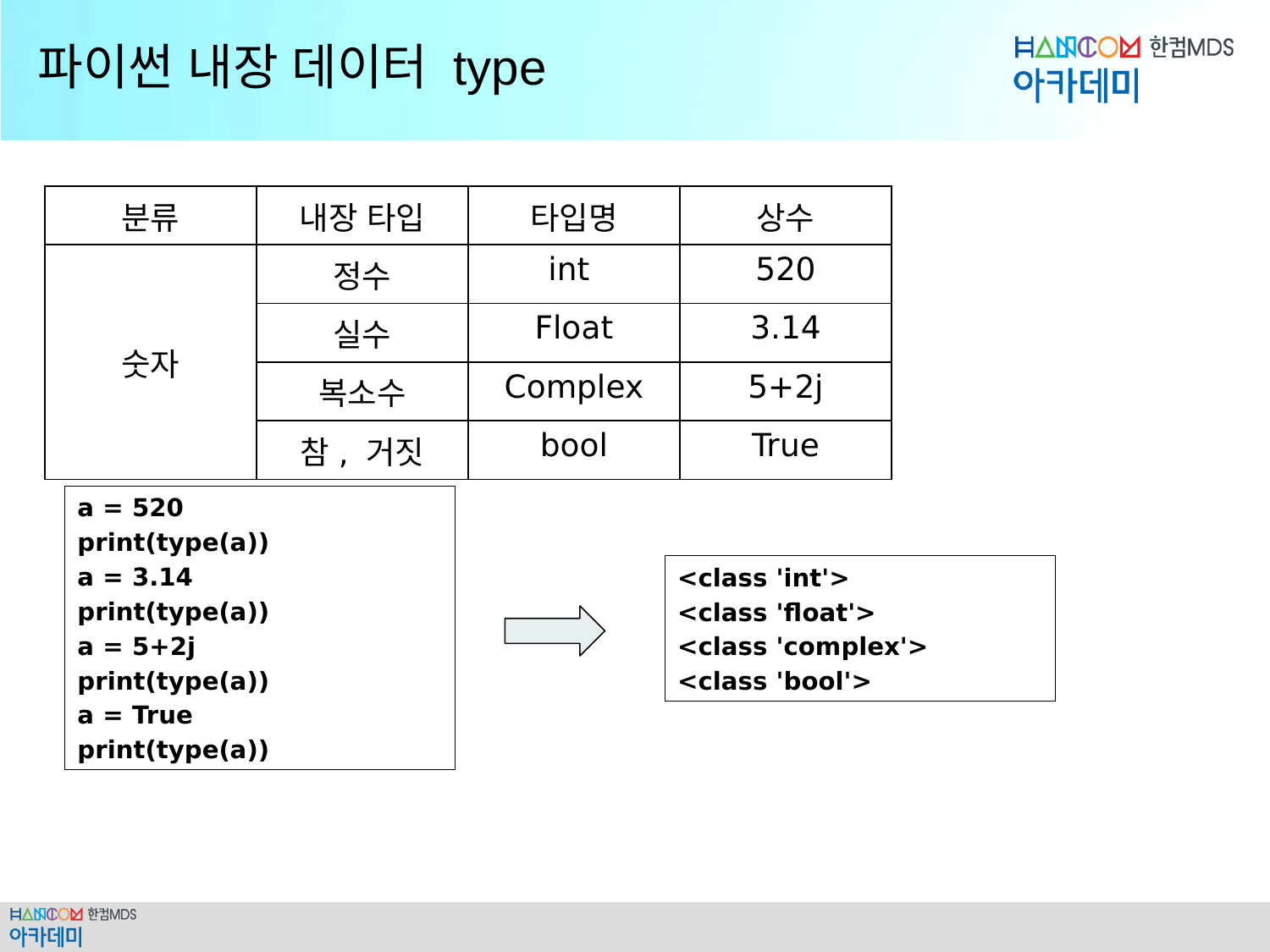

# 파이썬 내장 데이터 type
| 분류 | 내장 타입 | 타입명 | 상수 |
| --- | --- | --- | --- |
| 숫자 | 정수 | int | 520 |
|  | 실수 | Float | 3.14 |
|  | 복소수 | Complex | 5+2j |
|  | 참, 거짓 | bool | True |
a = 520
print(type(a))
a = 3.14
print(type(a))
a = 5+2j
print(type(a))
a = True
print(type(a))
<class 'int'>
<class 'float'>
<class 'complex'>
<class 'bool'>